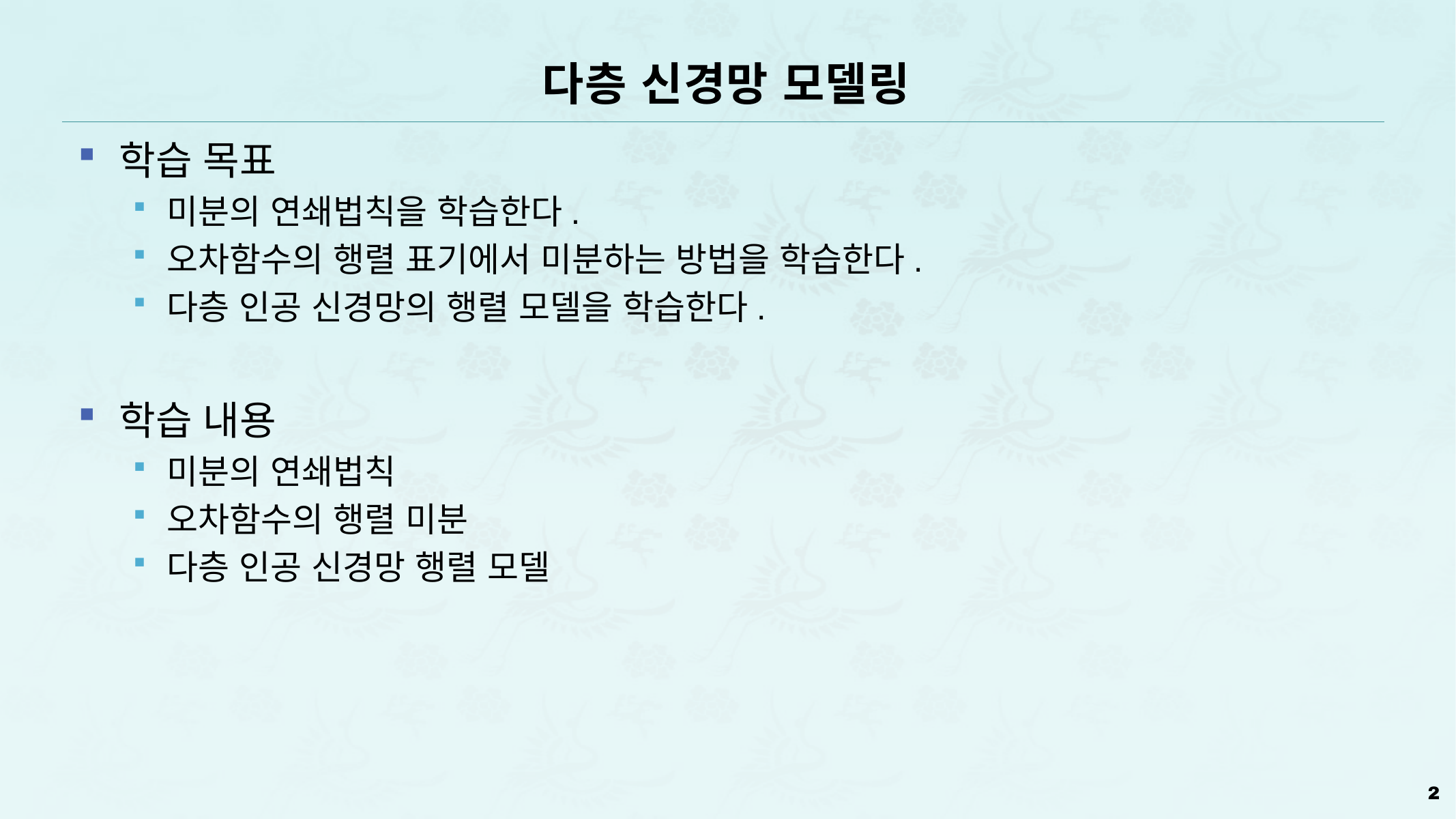

# 다층 신경망 모델링
학습 목표
미분의 연쇄법칙을 학습한다.
오차함수의 행렬 표기에서 미분하는 방법을 학습한다.
다층 인공 신경망의 행렬 모델을 학습한다.

학습 내용
미분의 연쇄법칙
오차함수의 행렬 미분
다층 인공 신경망 행렬 모델

2